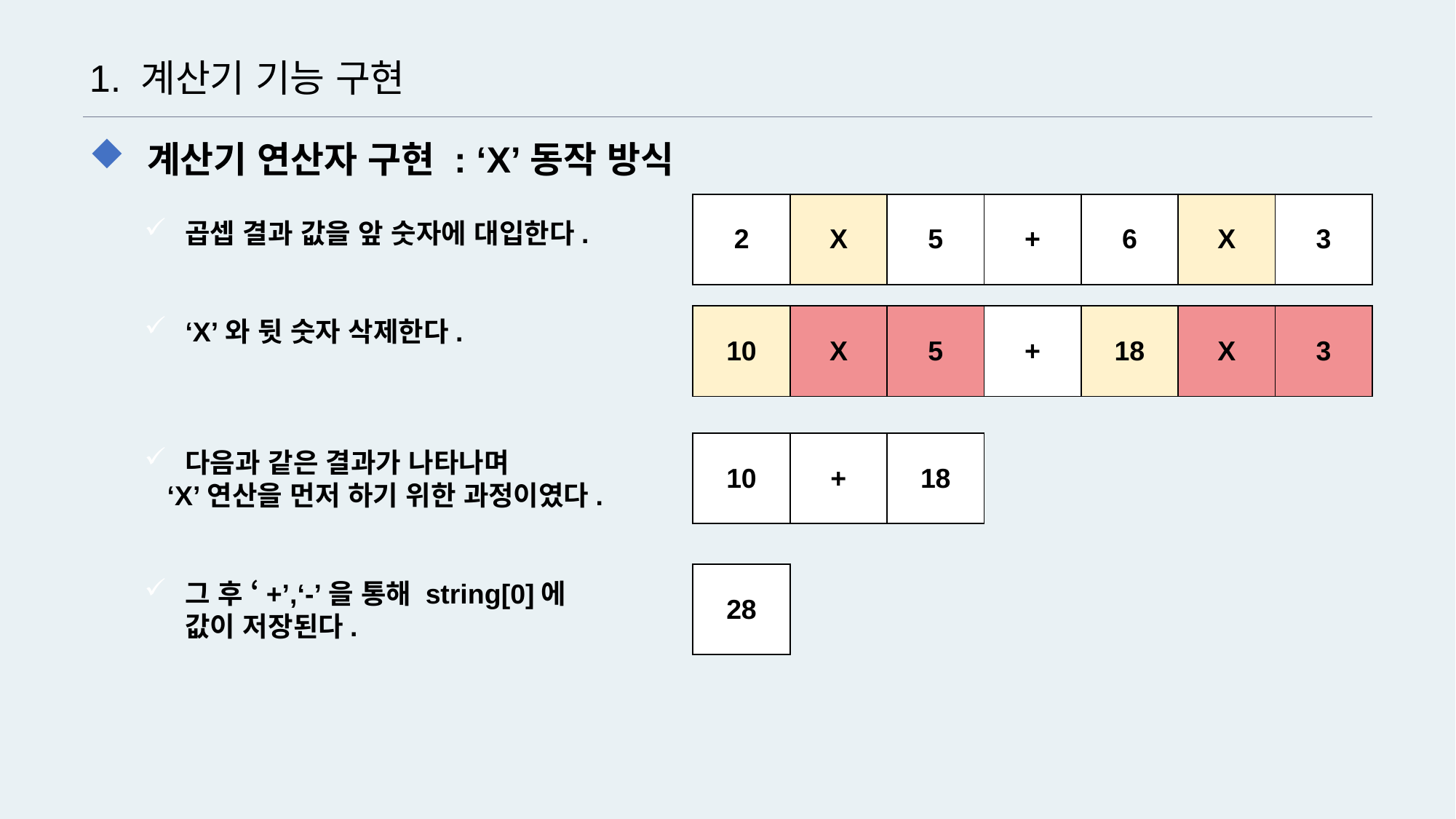

1. 계산기 기능 구현
 계산기 연산자 구현 : ‘X’동작 방식
| 1 | X | 5 | + | 6 | X | 3 |
| --- | --- | --- | --- | --- | --- | --- |
| 2 | X | 5 | + | 6 | X | 3 |
| --- | --- | --- | --- | --- | --- | --- |
곱셉 결과 값을 앞 숫자에 대입한다.

‘X’와 뒷 숫자 삭제한다.

다음과 같은 결과가 나타나며
   ‘X’연산을 먼저 하기 위한 과정이였다.

그 후 ‘+’,‘-’을 통해 string[0]에
	값이 저장된다.

| 10 | X | 5 | + | 18 | X | 3 |
| --- | --- | --- | --- | --- | --- | --- |
| 10 | + | 18 |
| --- | --- | --- |
| 28 |
| --- |